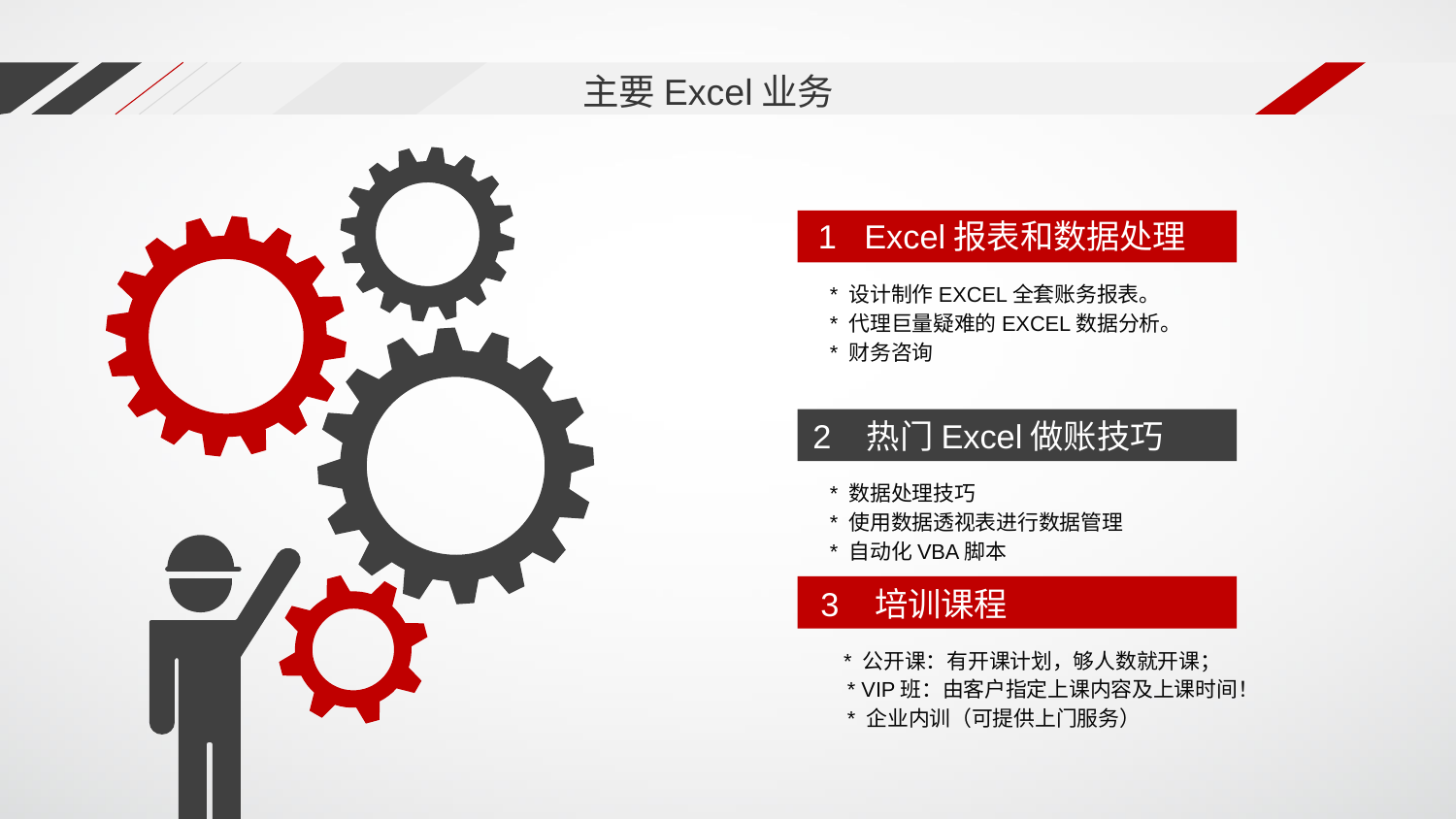

主要Excel业务

1   Excel报表和数据处理

    * 设计制作EXCEL全套账务报表。
    * 代理巨量疑难的EXCEL数据分析。
    * 财务咨询

2   热门Excel做账技巧

    * 数据处理技巧
    * 使用数据透视表进行数据管理
    * 自动化VBA脚本

3   培训课程

       * 公开课：有开课计划，够人数就开课；
       * VIP班：由客户指定上课内容及上课时间！
       * 企业内训（可提供上门服务）